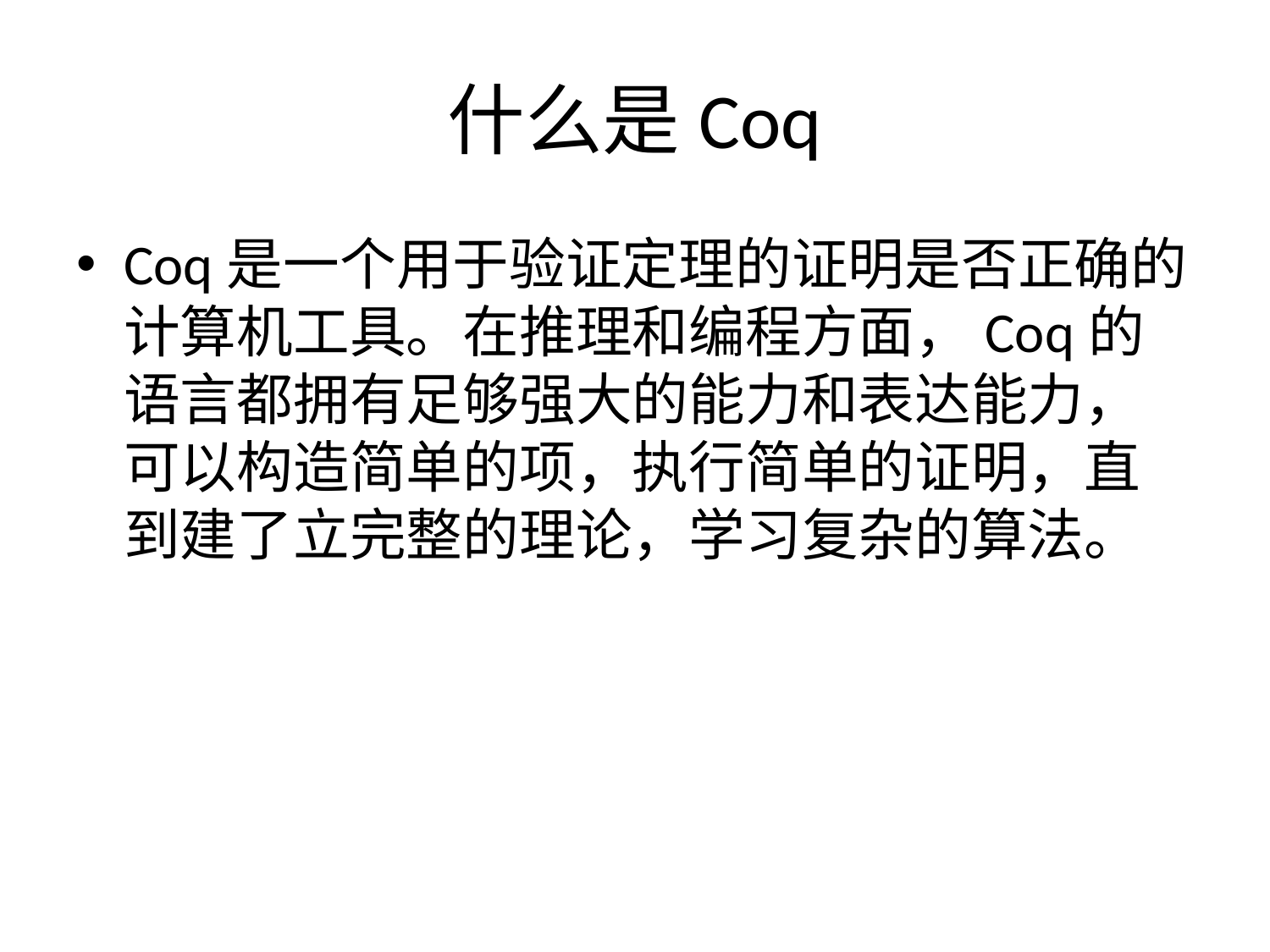

# 什么是Coq
Coq是一个用于验证定理的证明是否正确的计算机工具。在推理和编程方面，Coq的语言都拥有足够强大的能力和表达能力，可以构造简单的项，执行简单的证明，直到建了立完整的理论，学习复杂的算法。